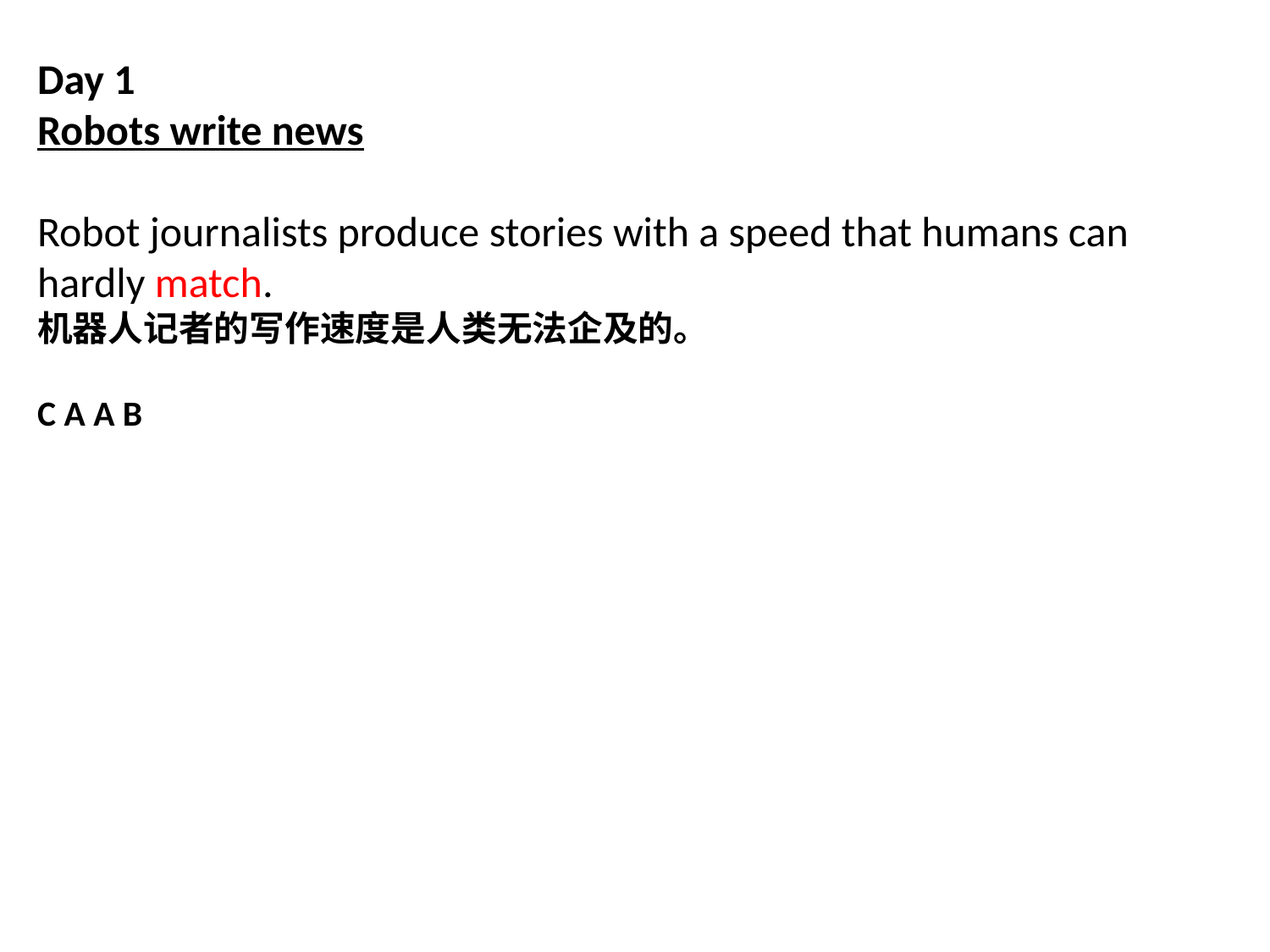

Day 1
Robots write news

Robot journalists produce stories with a speed that humans can hardly match.
机器人记者的写作速度是人类无法企及的。

C A A B